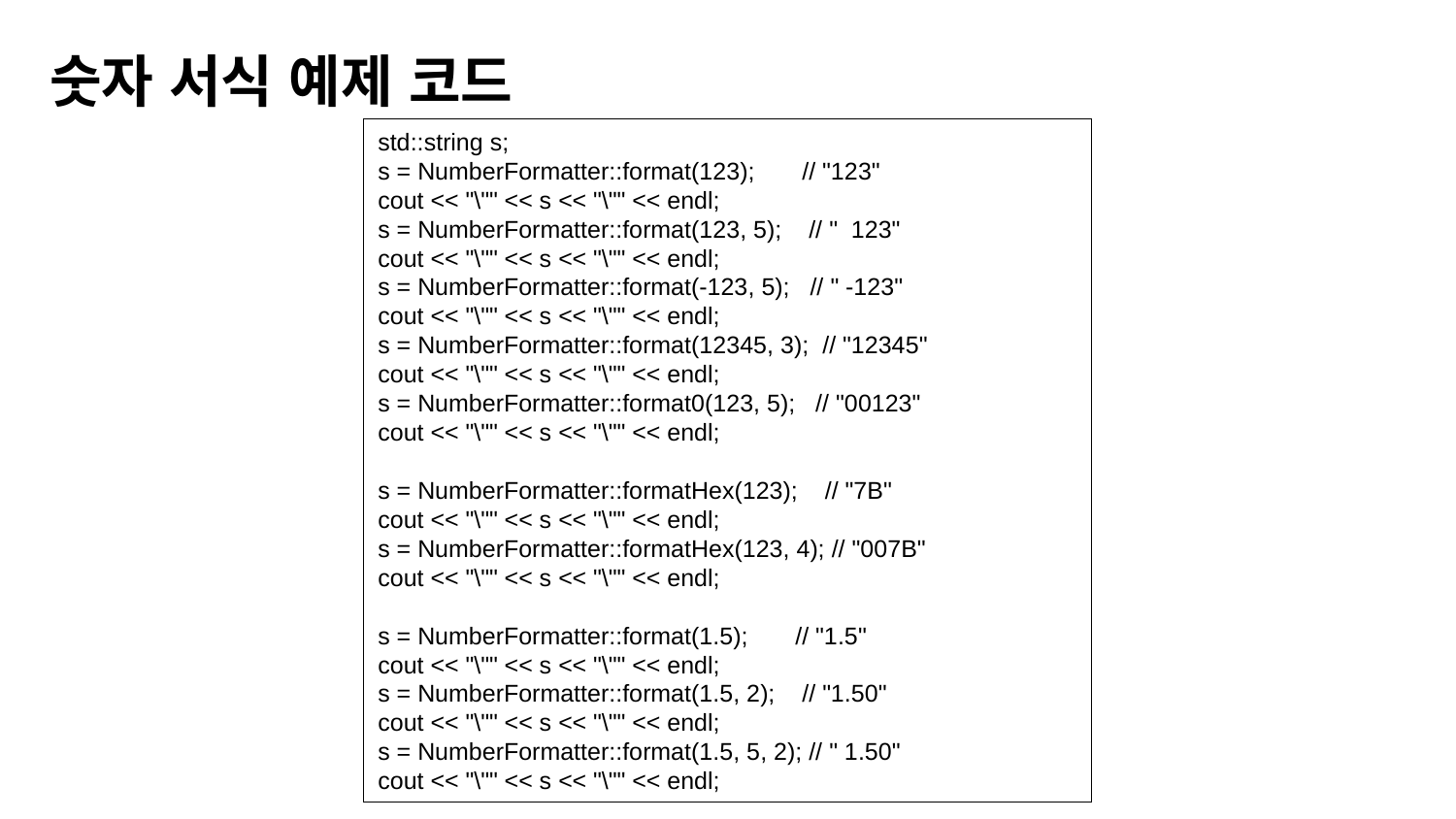

숫자 서식 예제 코드
std::string s;
s = NumberFormatter::format(123);       // "123"
cout << "\"" << s << "\"" << endl;
s = NumberFormatter::format(123, 5);    // "  123"
cout << "\"" << s << "\"" << endl;
s = NumberFormatter::format(-123, 5);   // " -123"
cout << "\"" << s << "\"" << endl;
s = NumberFormatter::format(12345, 3);  // "12345"
cout << "\"" << s << "\"" << endl;
s = NumberFormatter::format0(123, 5);   // "00123"
cout << "\"" << s << "\"" << endl;

s = NumberFormatter::formatHex(123);    // "7B"
cout << "\"" << s << "\"" << endl;
s = NumberFormatter::formatHex(123, 4); // "007B"
cout << "\"" << s << "\"" << endl;

s = NumberFormatter::format(1.5);       // "1.5"
cout << "\"" << s << "\"" << endl;
s = NumberFormatter::format(1.5, 2);    // "1.50"
cout << "\"" << s << "\"" << endl;
s = NumberFormatter::format(1.5, 5, 2); // " 1.50"
cout << "\"" << s << "\"" << endl;